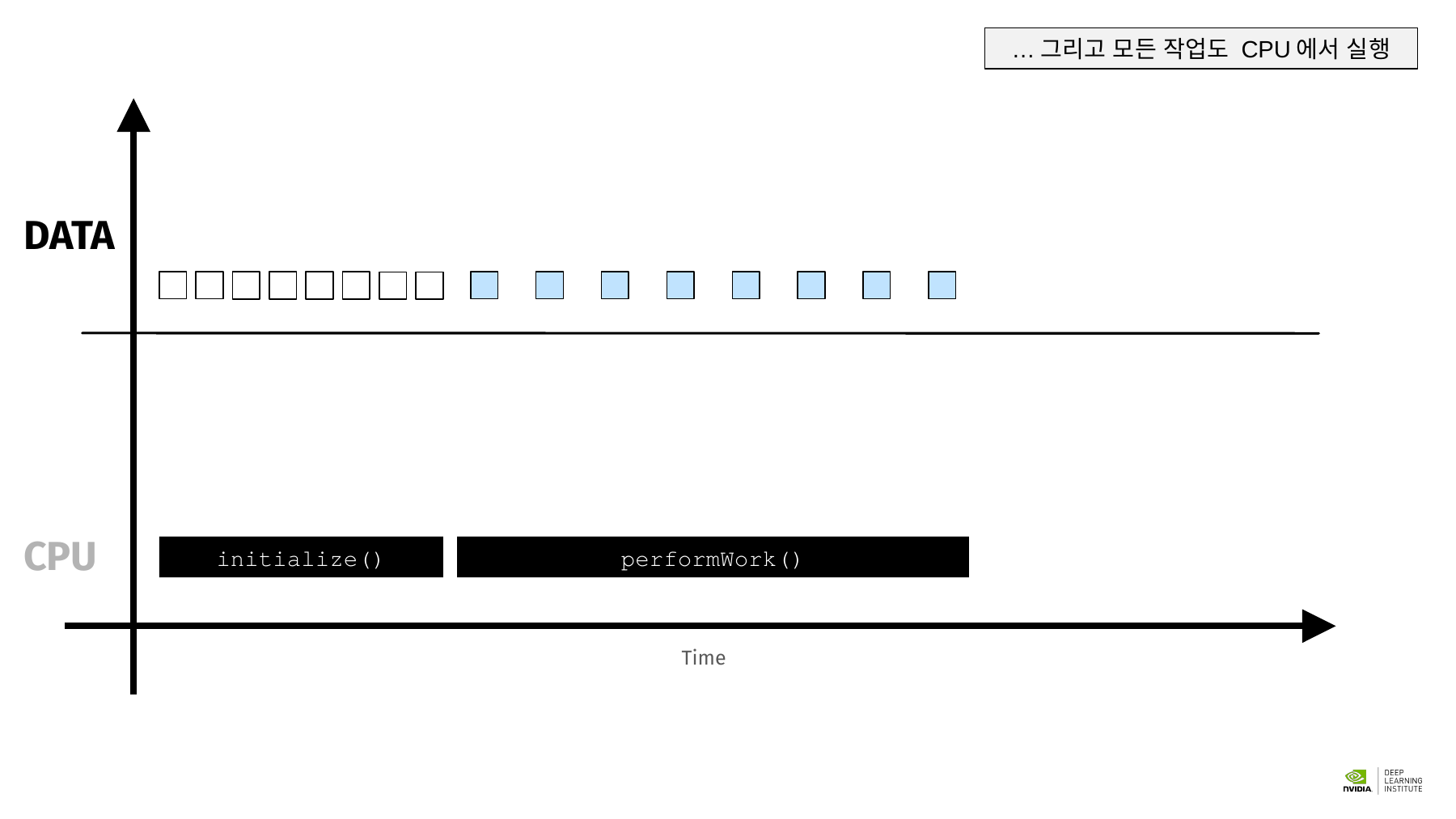

…그리고 모든 작업도 CPU에서 실행
TIME
DATA

CPU
performWork()
initialize()
Time